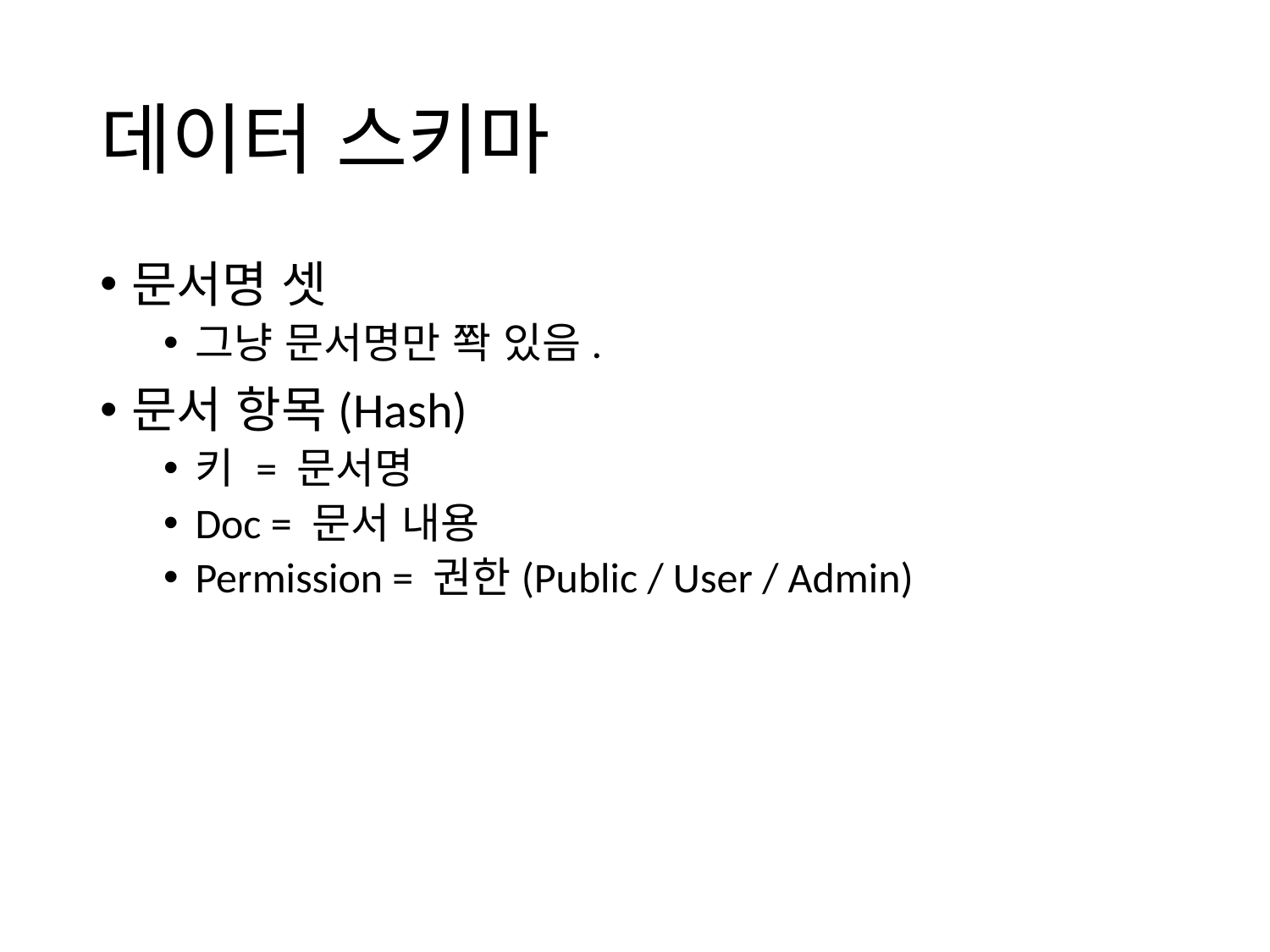

# 데이터 스키마
문서명 셋
그냥 문서명만 쫙 있음.
문서 항목(Hash)
키 = 문서명
Doc = 문서 내용
Permission = 권한(Public / User / Admin)